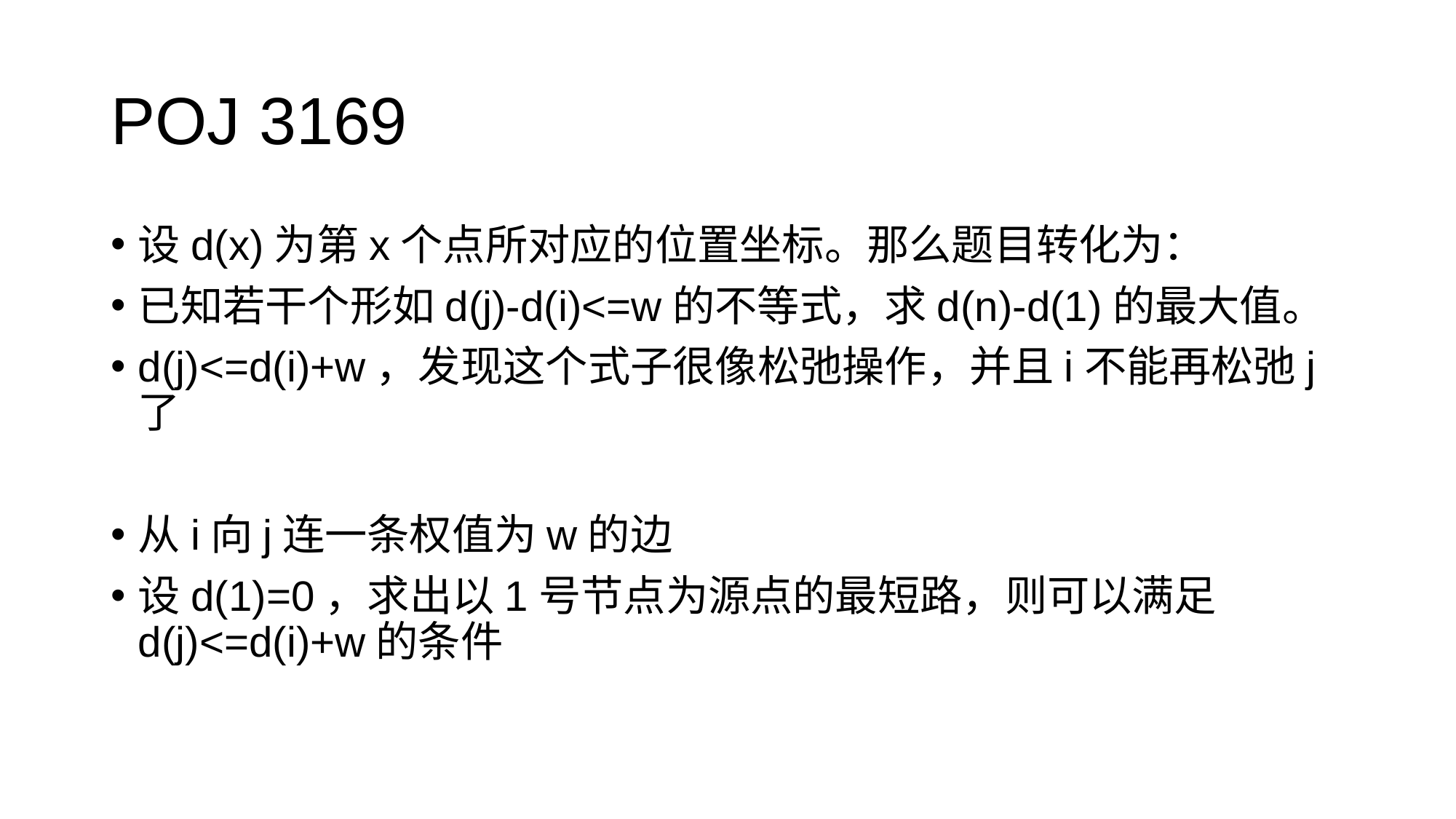

# POJ 3169
设d(x)为第x个点所对应的位置坐标。那么题目转化为：
已知若干个形如d(j)-d(i)<=w的不等式，求d(n)-d(1)的最大值。
d(j)<=d(i)+w，发现这个式子很像松弛操作，并且i不能再松弛j了

从i向j连一条权值为w的边
设d(1)=0，求出以1号节点为源点的最短路，则可以满足d(j)<=d(i)+w的条件